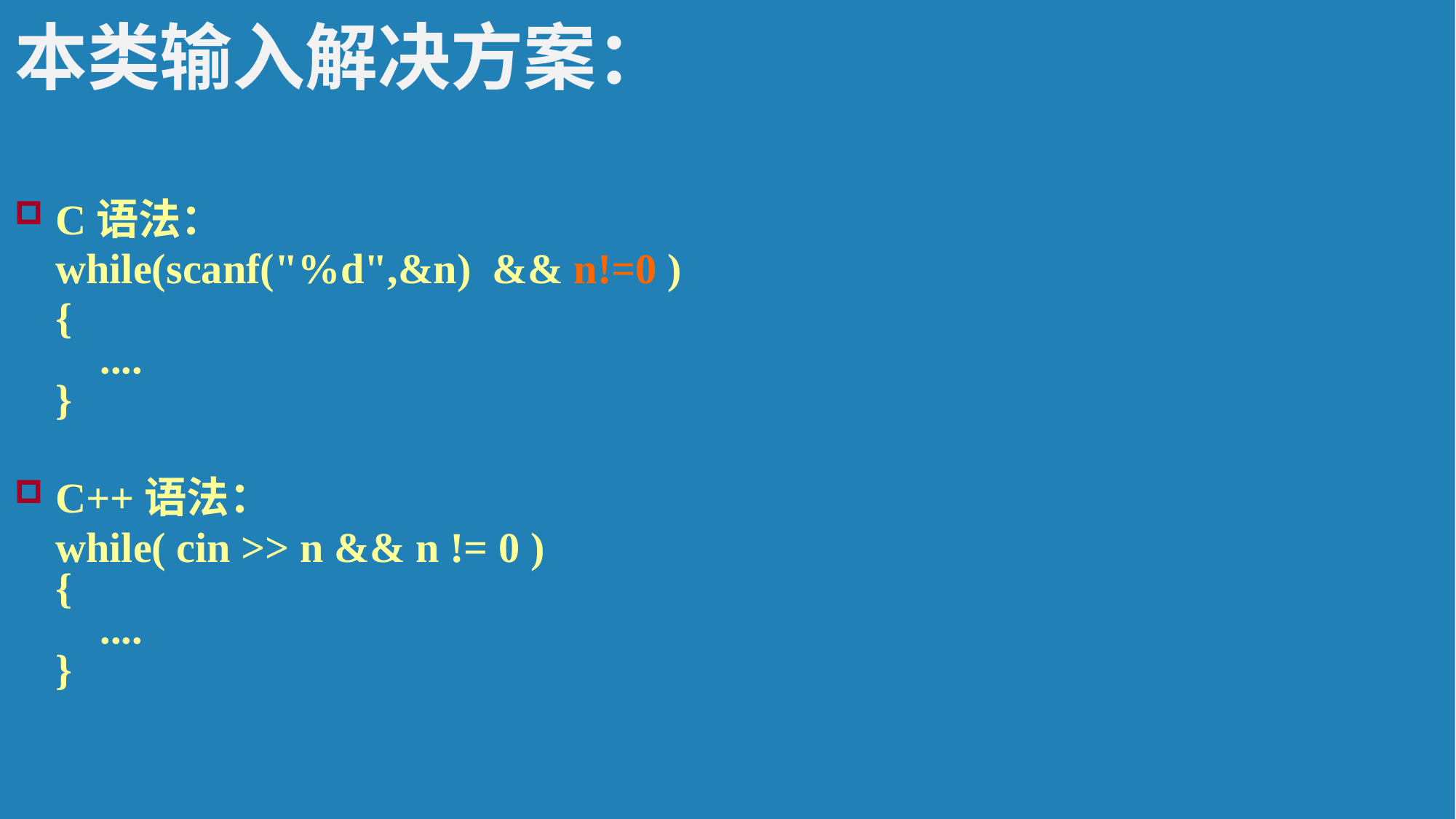

本类输入解决方案：
C语法：
	while(scanf("%d",&n)  && n!=0 )
	{
    ....
}

C++语法：
	while( cin >> n && n != 0 )
{
    ....
}